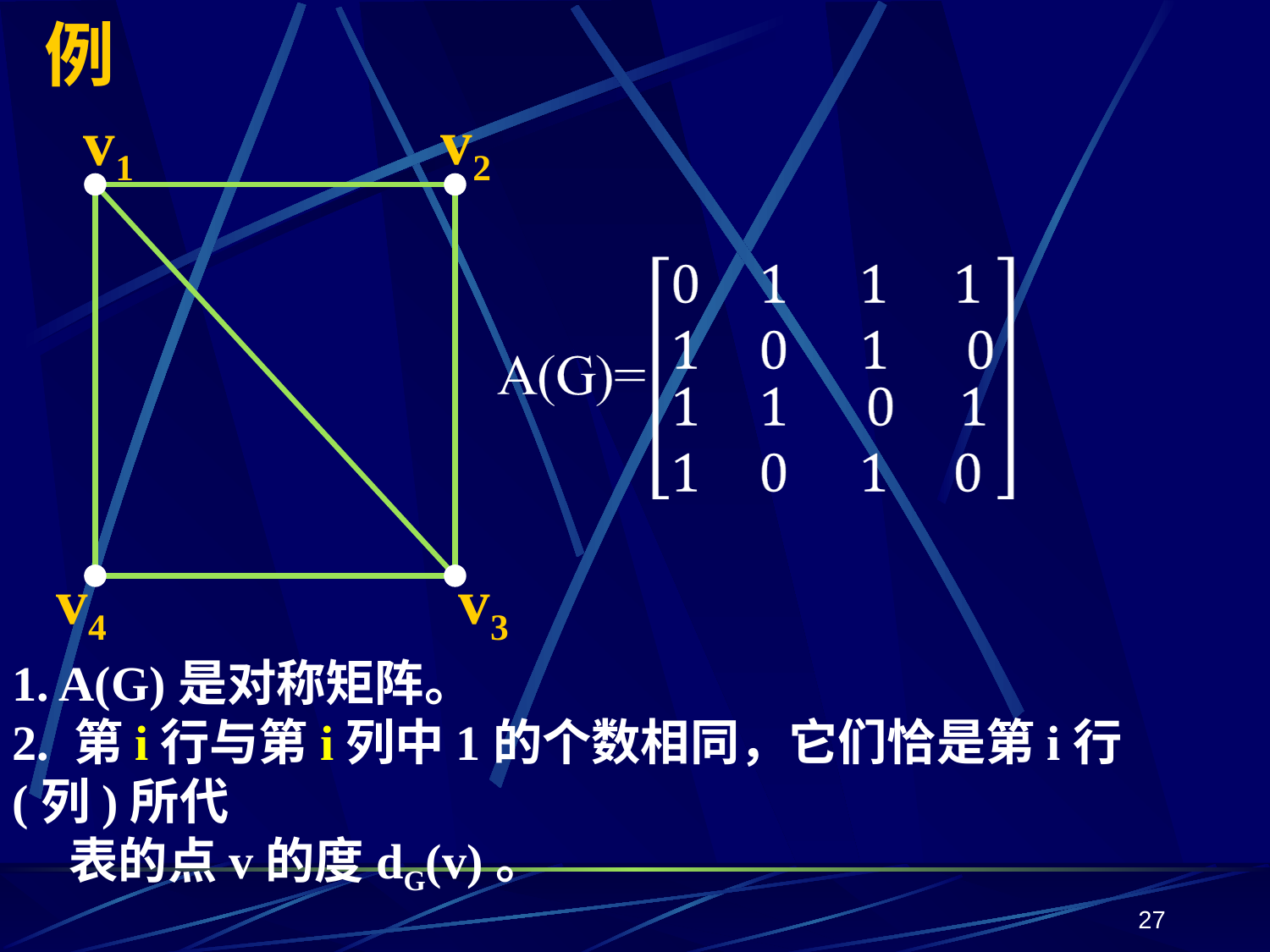

# 例
v2
v1

v4
v3

1. A(G)是对称矩阵。
2. 第i行与第i列中1的个数相同，它们恰是第i行(列)所代
    表的点v的度dG(v)。

27